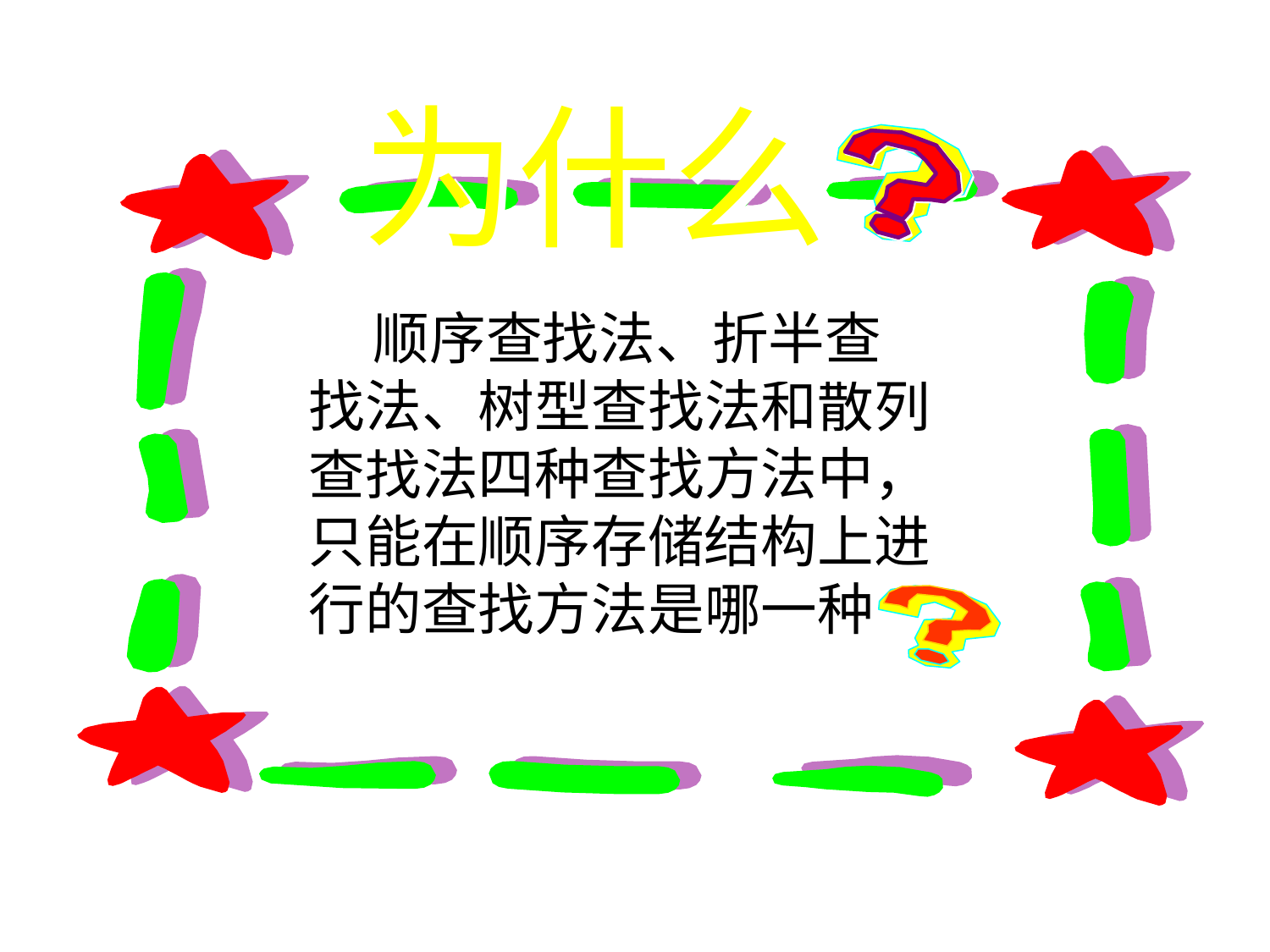

为什么

    顺序查找法、折半查
找法、树型查找法和散列
查找法四种查找方法中，
只能在顺序存储结构上进
行的查找方法是哪一种